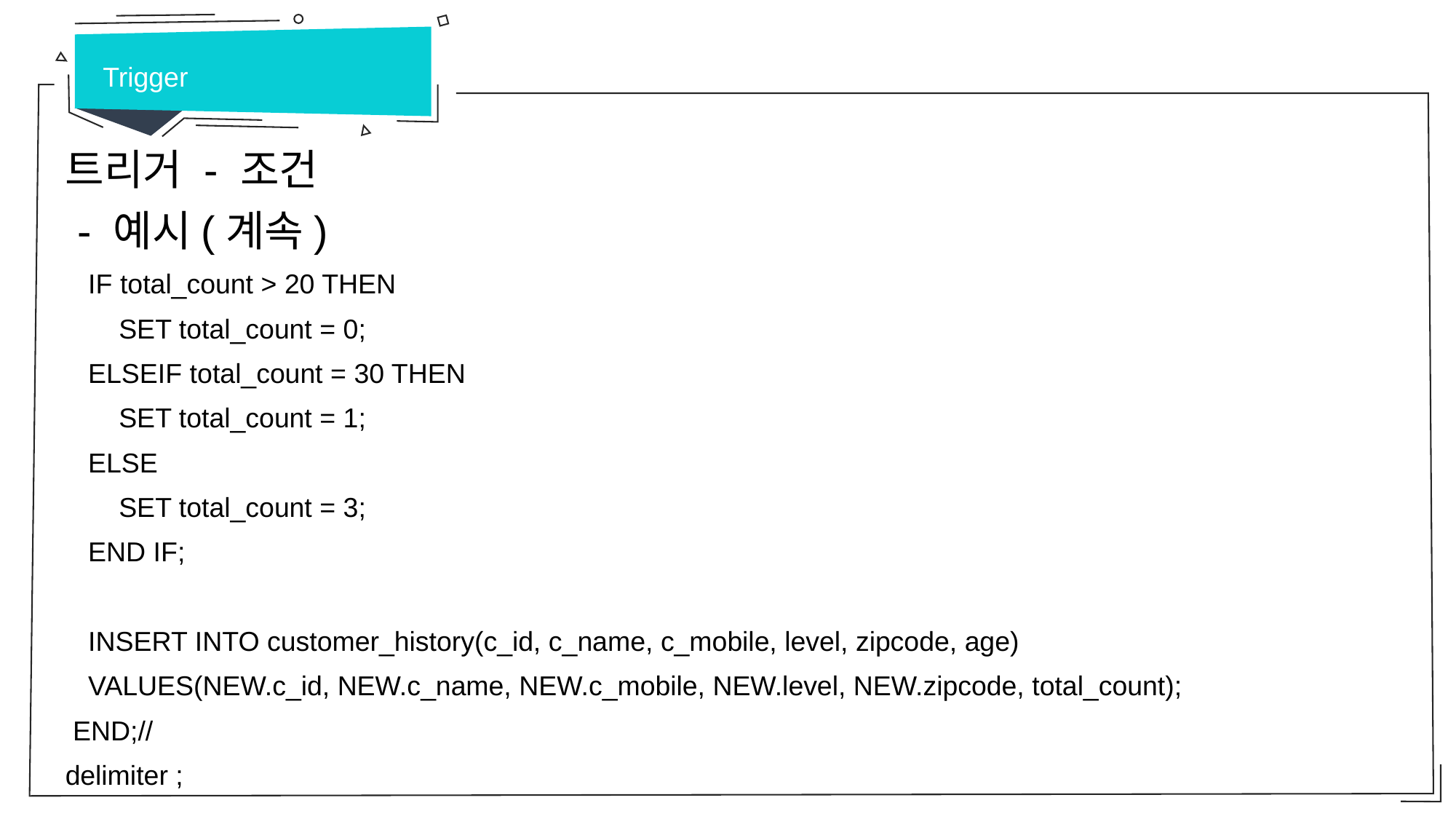

Trigger
트리거 - 조건
 - 예시(계속)
   IF total_count > 20 THEN
       SET total_count = 0;
   ELSEIF total_count = 30 THEN
       SET total_count = 1;
   ELSE
       SET total_count = 3;
   END IF;

   INSERT INTO customer_history(c_id, c_name, c_mobile, level, zipcode, age)
   VALUES(NEW.c_id, NEW.c_name, NEW.c_mobile, NEW.level, NEW.zipcode, total_count);
 END;//
delimiter ;